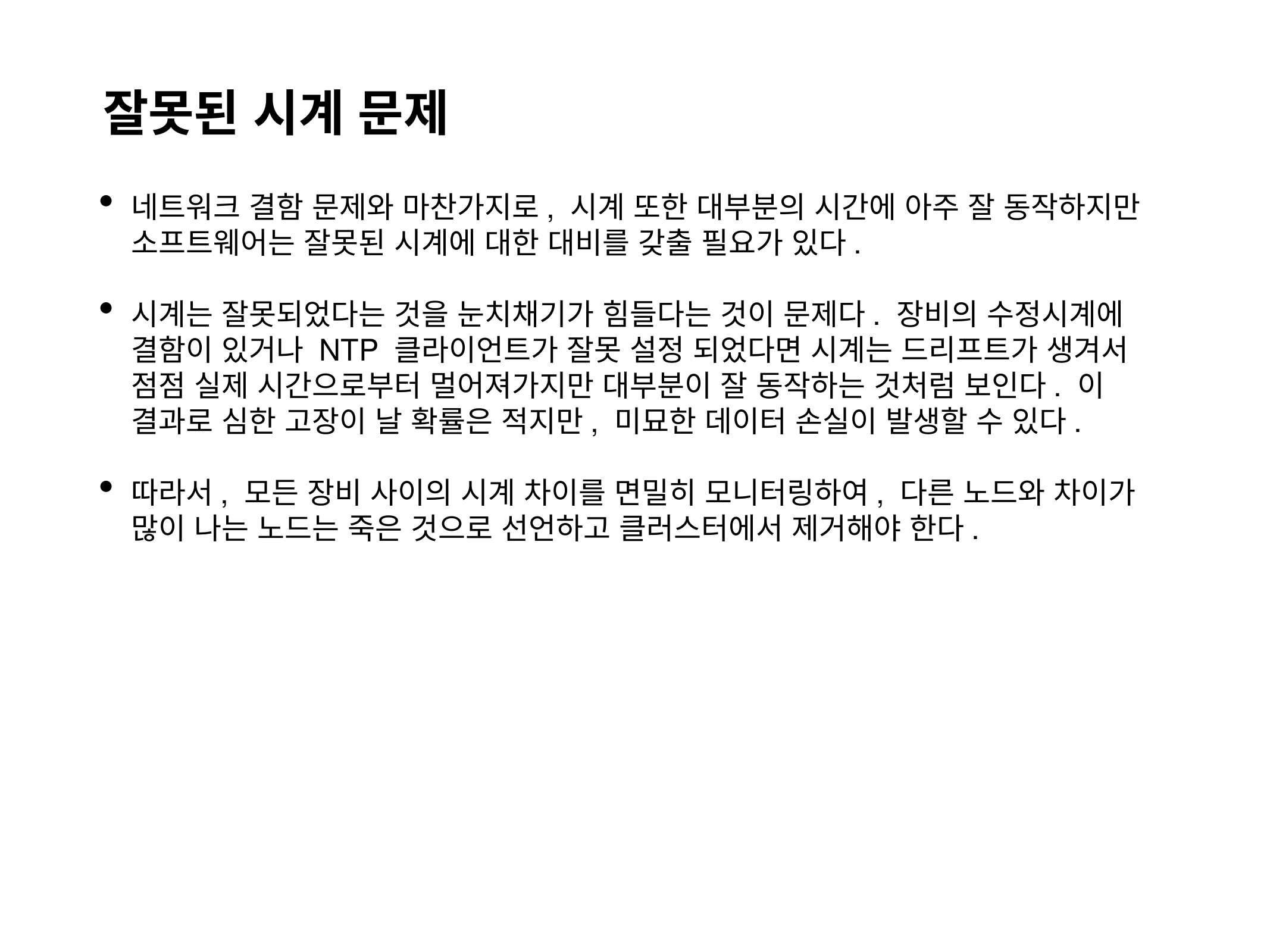

잘못된 시계 문제
네트워크 결함 문제와 마찬가지로, 시계 또한 대부분의 시간에 아주 잘 동작하지만 소프트웨어는 잘못된 시계에 대한 대비를 갖출 필요가 있다.

시계는 잘못되었다는 것을 눈치채기가 힘들다는 것이 문제다. 장비의 수정시계에 결함이 있거나 NTP 클라이언트가 잘못 설정 되었다면 시계는 드리프트가 생겨서 점점 실제 시간으로부터 멀어져가지만 대부분이 잘 동작하는 것처럼 보인다. 이 결과로 심한 고장이 날 확률은 적지만, 미묘한 데이터 손실이 발생할 수 있다.

따라서, 모든 장비 사이의 시계 차이를 면밀히 모니터링하여, 다른 노드와 차이가 많이 나는 노드는 죽은 것으로 선언하고 클러스터에서 제거해야 한다.